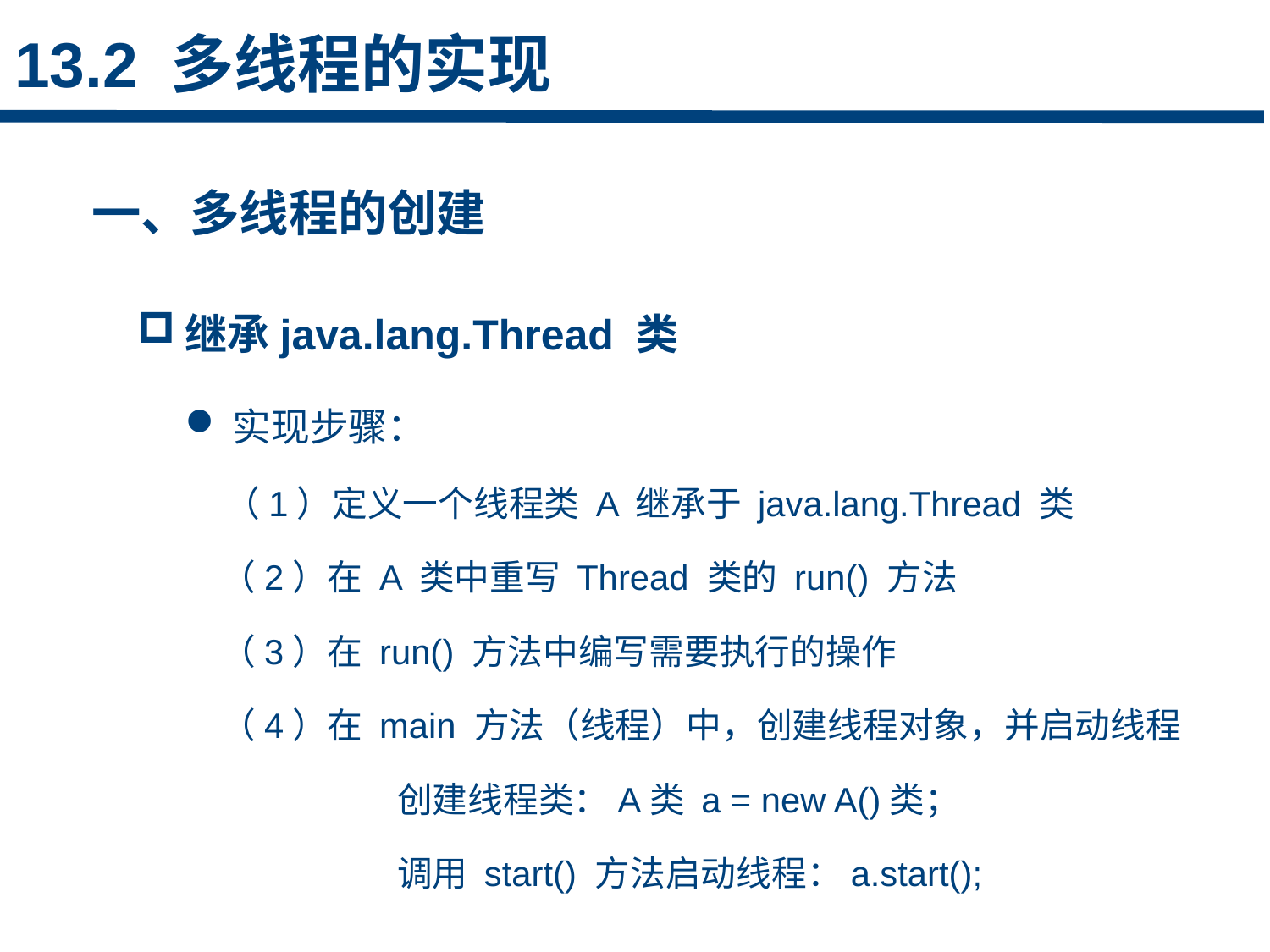

13.2 多线程的实现
一、多线程的创建
点击添加文本
继承java.lang.Thread 类
实现步骤：
    （1）定义一个线程类 A 继承于 java.lang.Thread 类
　（2）在 A 类中重写 Thread 类的 run() 方法
　（3）在 run() 方法中编写需要执行的操作
　（4）在 main 方法（线程）中，创建线程对象，并启动线程
　　　　　　创建线程类：A类 a = new A()类；
　　　　　　调用 start() 方法启动线程：a.start();
点击添加文本
点击添加文本
点击添加文本